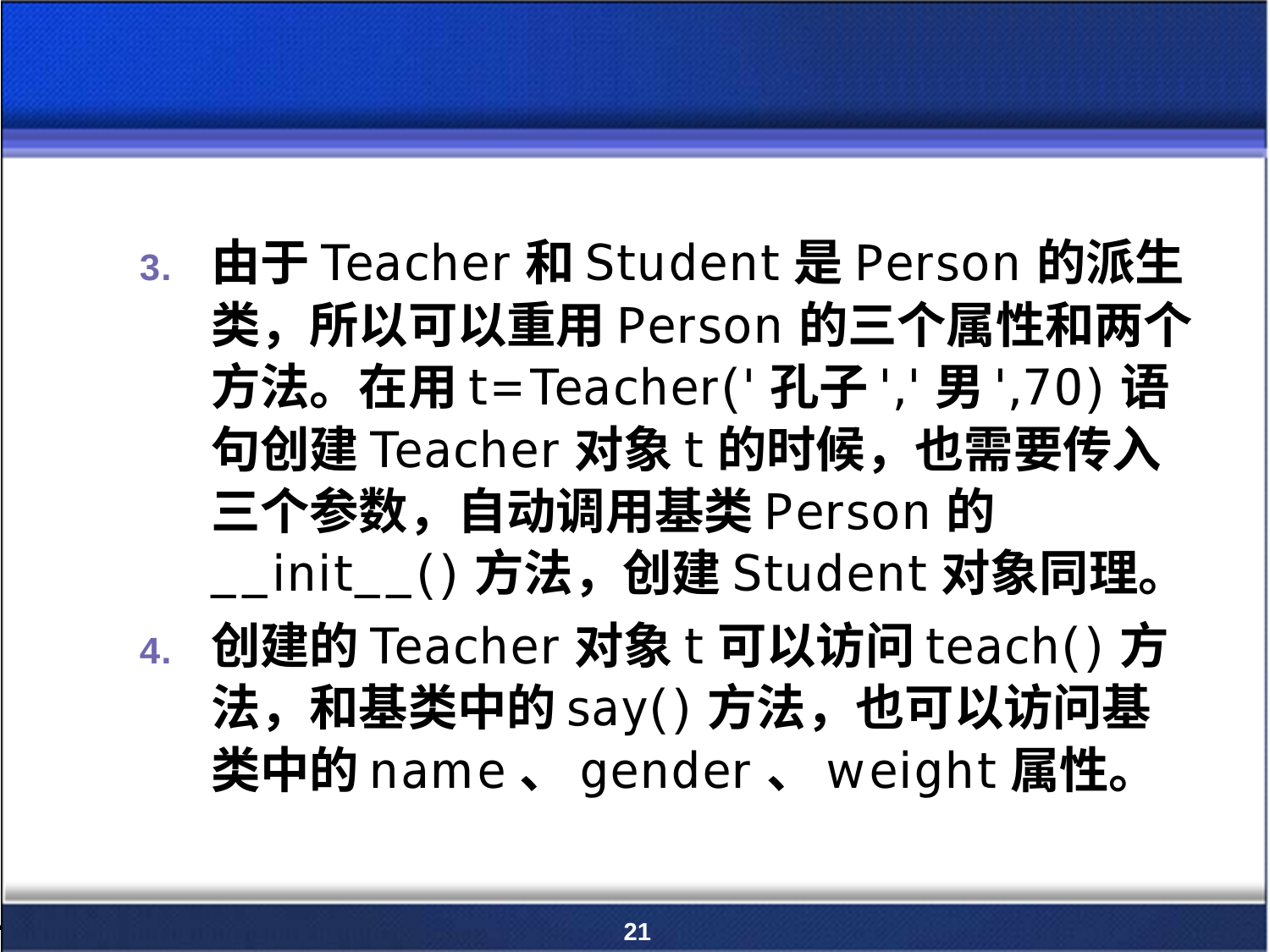

#
由于Teacher和Student是Person的派生类，所以可以重用Person的三个属性和两个方法。在用t=Teacher('孔子','男',70)语句创建Teacher对象t的时候，也需要传入三个参数，自动调用基类Person的__init__()方法，创建Student对象同理。
创建的Teacher对象t可以访问teach()方法，和基类中的say()方法，也可以访问基类中的name、gender、weight属性。

21